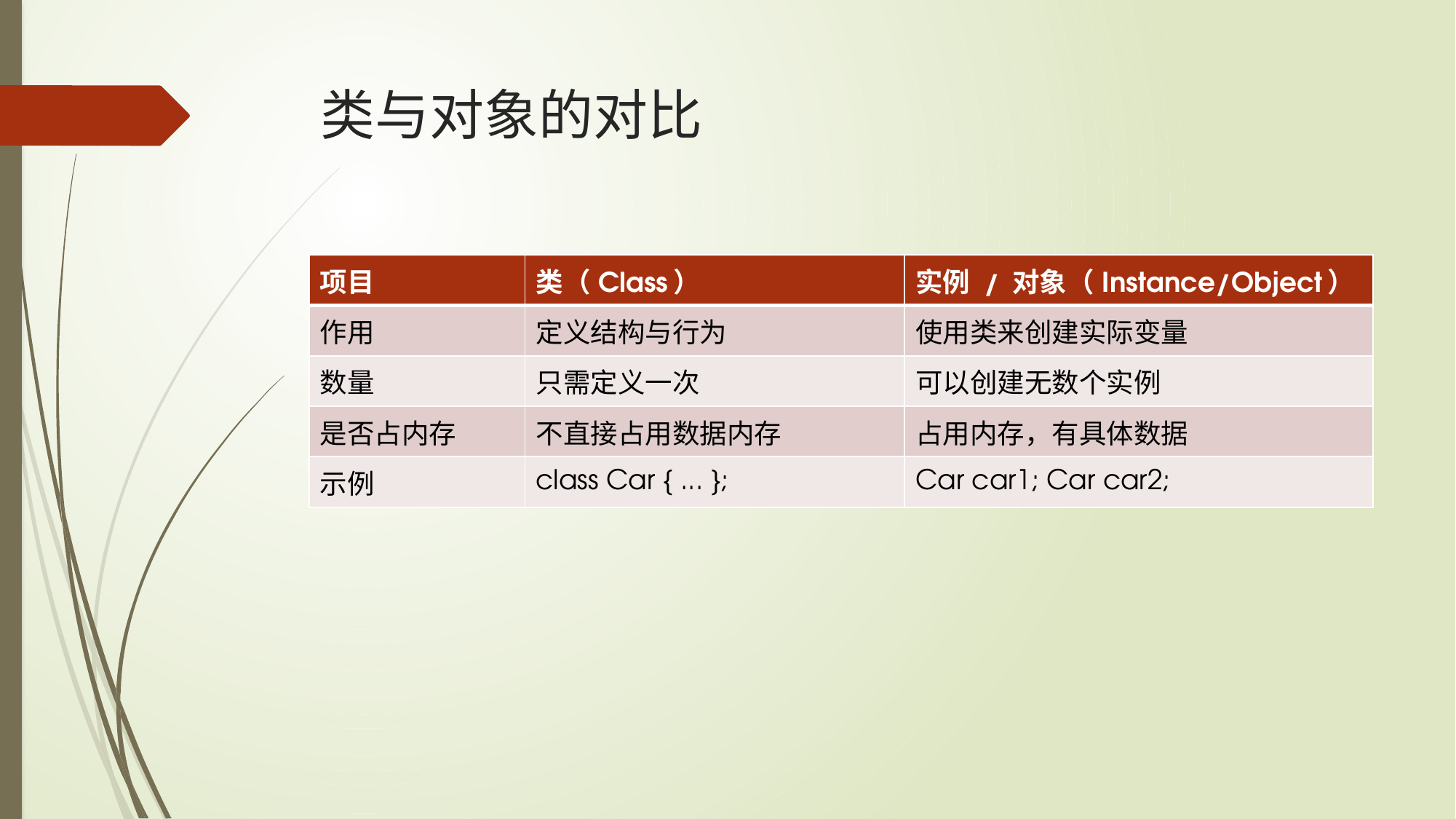

# 类与对象的对比
| 项目 | 类（Class） | 实例 / 对象（Instance/Object） |
| --- | --- | --- |
| 作用 | 定义结构与行为 | 使用类来创建实际变量 |
| 数量 | 只需定义一次 | 可以创建无数个实例 |
| 是否占内存 | 不直接占用数据内存 | 占用内存，有具体数据 |
| 示例 | class Car { ... }; | Car car1; Car car2; |